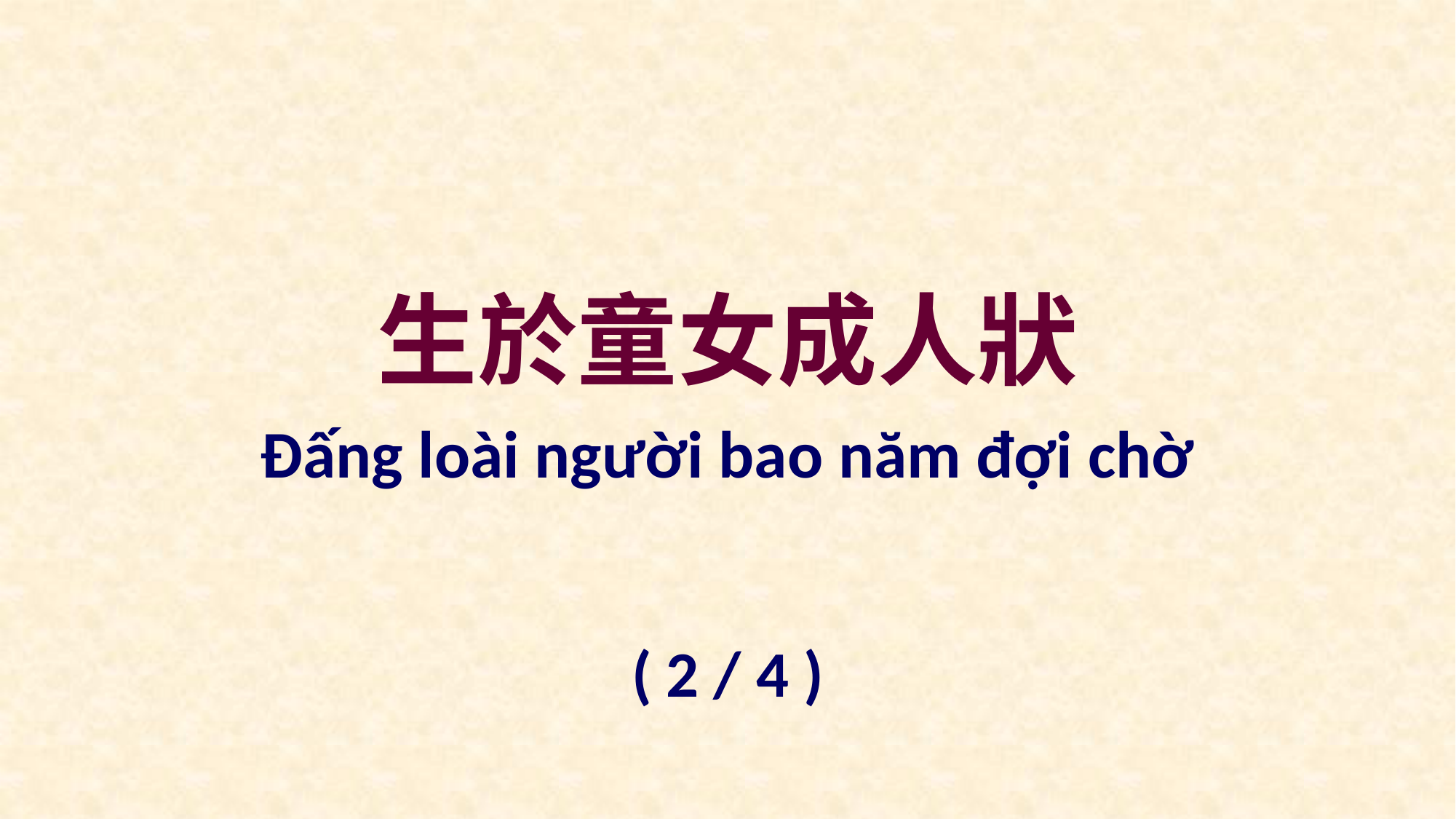

生於童女成人狀
Ðấng loài người bao năm đợi chờ
( 2 / 4 )